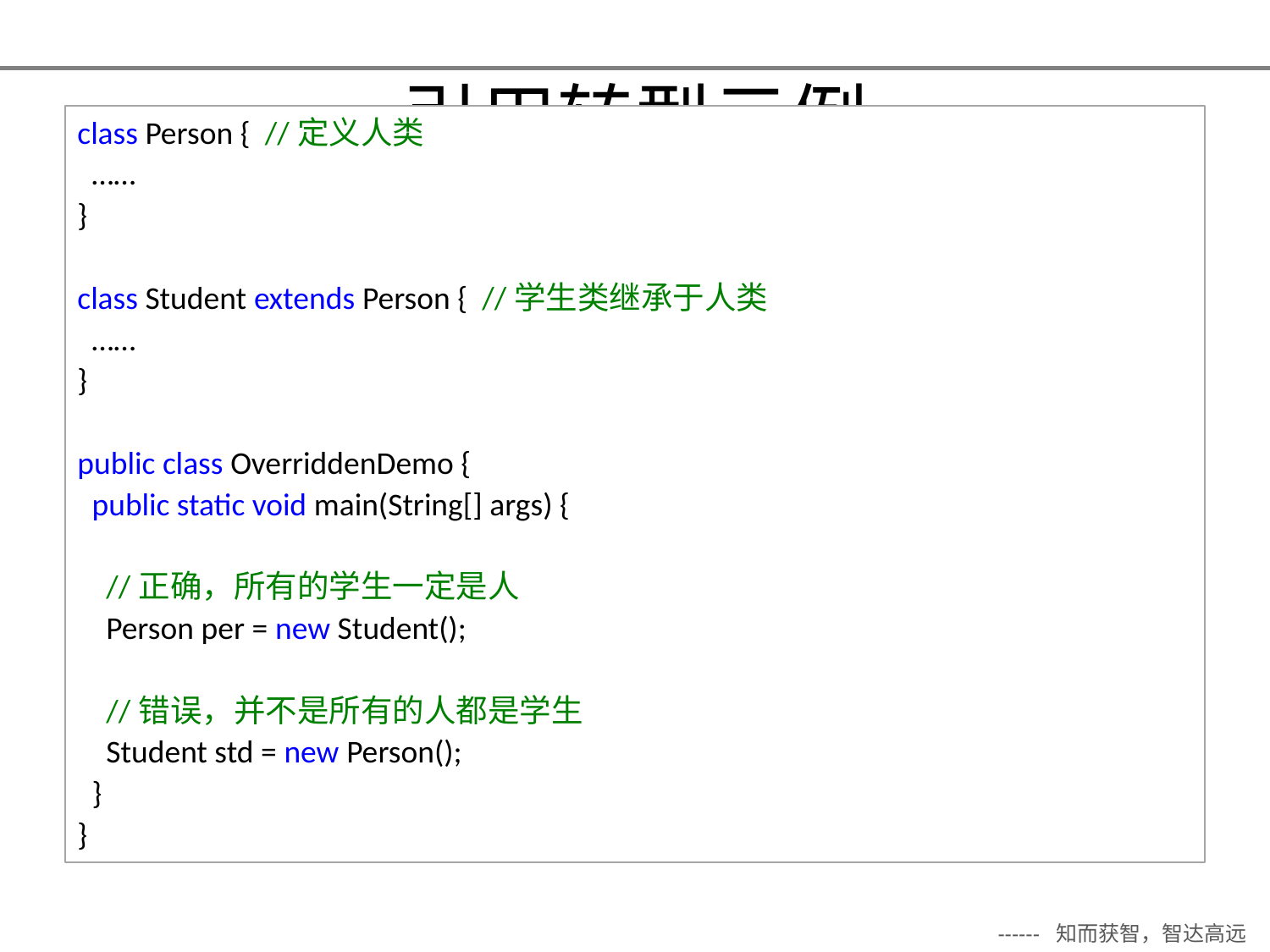

# 引用转型示例
class Person {  //定义人类
  ……
}

class Student extends Person {  //学生类继承于人类
  ……
}

public class OverriddenDemo {
  public static void main(String[] args) {

    //正确，所有的学生一定是人
    Person per = new Student();

    //错误，并不是所有的人都是学生
    Student std = new Person();
  }
}